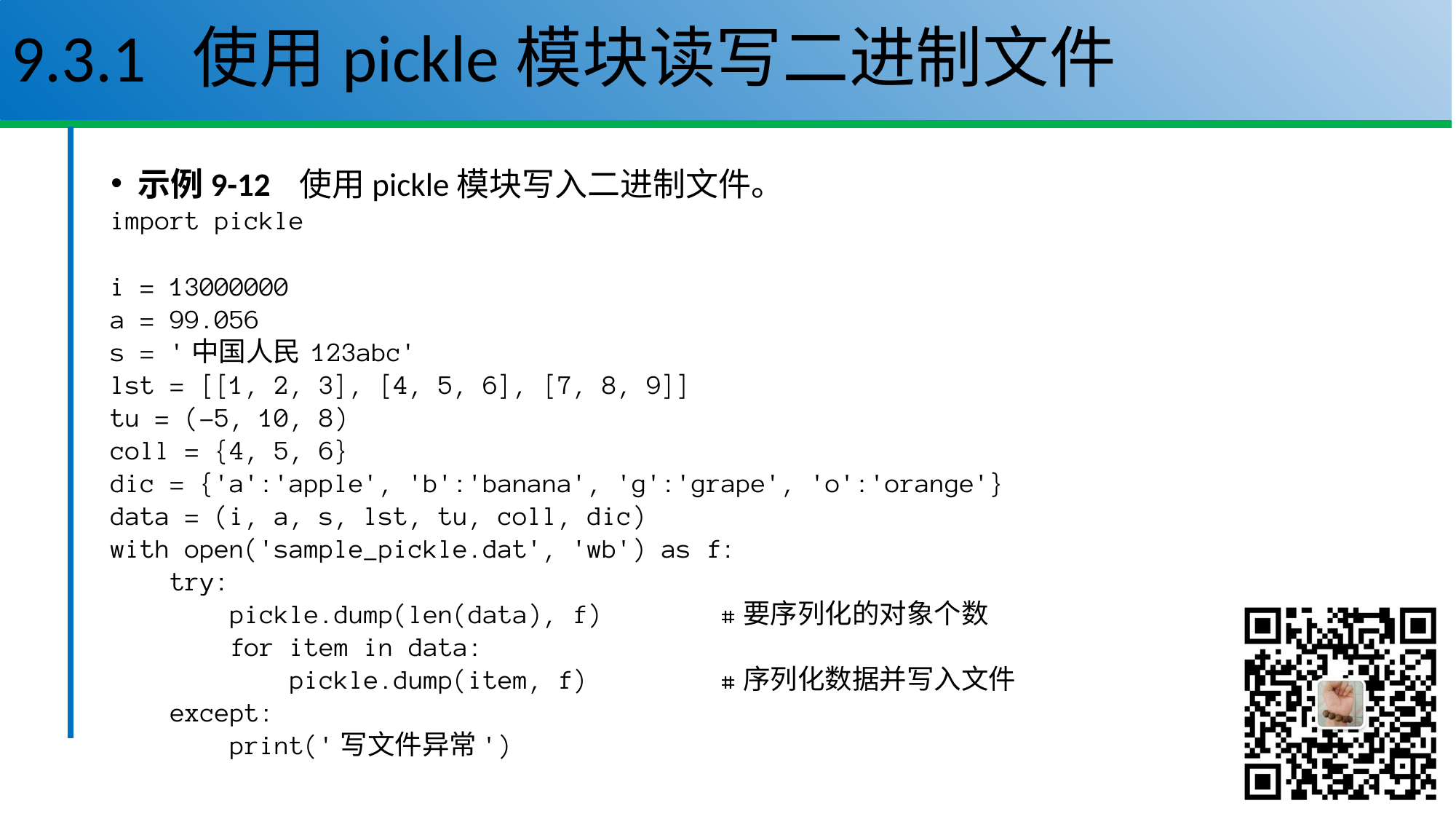

# 9.3.1  使用pickle模块读写二进制文件
示例9-12   使用pickle模块写入二进制文件。
import pickle

i = 13000000
a = 99.056
s = '中国人民 123abc'
lst = [[1, 2, 3], [4, 5, 6], [7, 8, 9]]
tu = (-5, 10, 8)
coll = {4, 5, 6}
dic = {'a':'apple', 'b':'banana', 'g':'grape', 'o':'orange'}
data = (i, a, s, lst, tu, coll, dic)
with open('sample_pickle.dat', 'wb') as f:
    try:
        pickle.dump(len(data), f)        #要序列化的对象个数
        for item in data:
            pickle.dump(item, f)         #序列化数据并写入文件
    except:
        print('写文件异常')
23